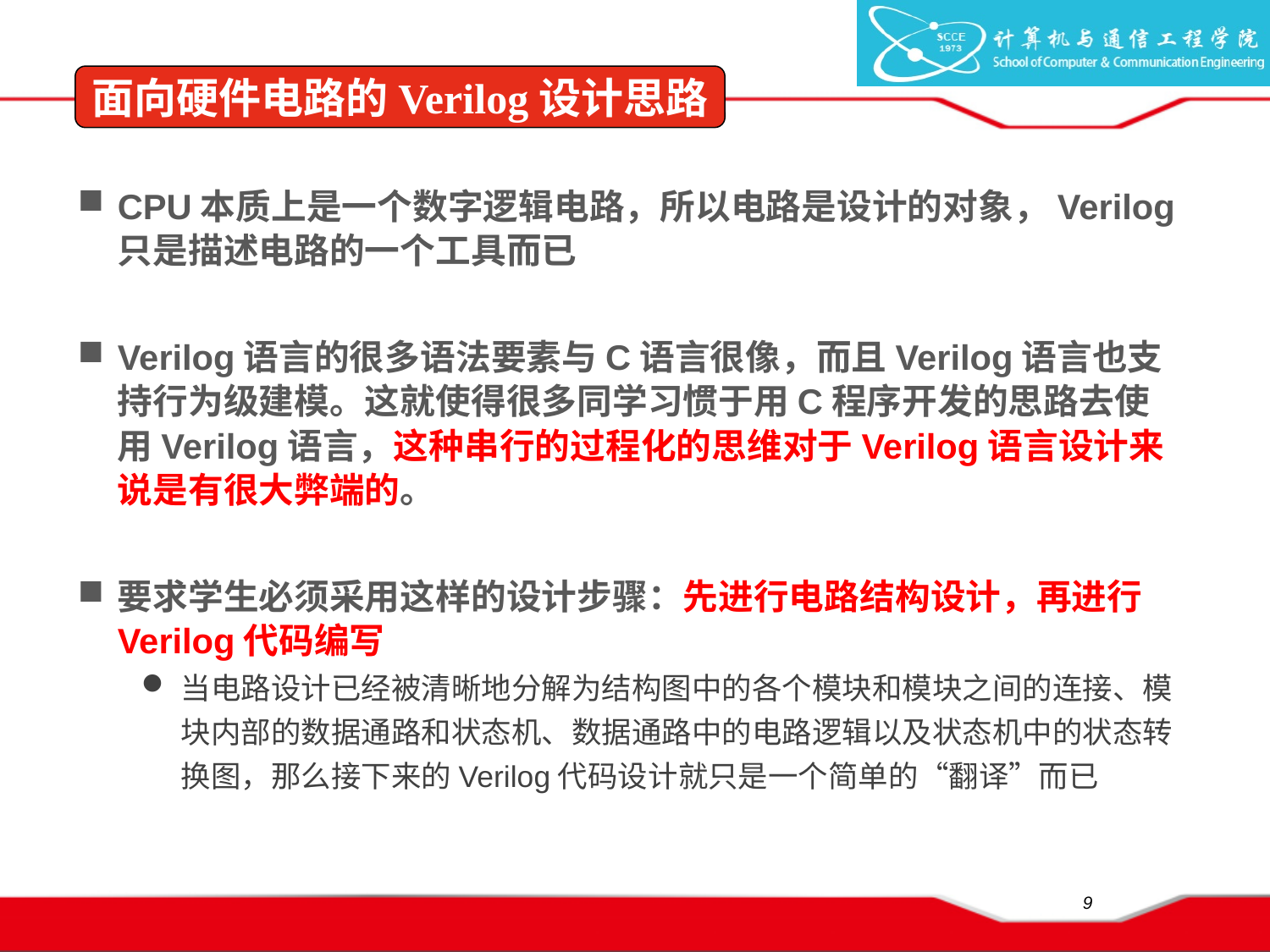

面向硬件电路的Verilog设计思路
CPU本质上是一个数字逻辑电路，所以电路是设计的对象，Verilog只是描述电路的一个工具而已

Verilog语言的很多语法要素与C语言很像，而且Verilog语言也支持行为级建模。这就使得很多同学习惯于用C程序开发的思路去使用Verilog语言，这种串行的过程化的思维对于Verilog语言设计来说是有很大弊端的。

要求学生必须采用这样的设计步骤：先进行电路结构设计，再进行Verilog代码编写
当电路设计已经被清晰地分解为结构图中的各个模块和模块之间的连接、模块内部的数据通路和状态机、数据通路中的电路逻辑以及状态机中的状态转换图，那么接下来的Verilog代码设计就只是一个简单的“翻译”而已
9